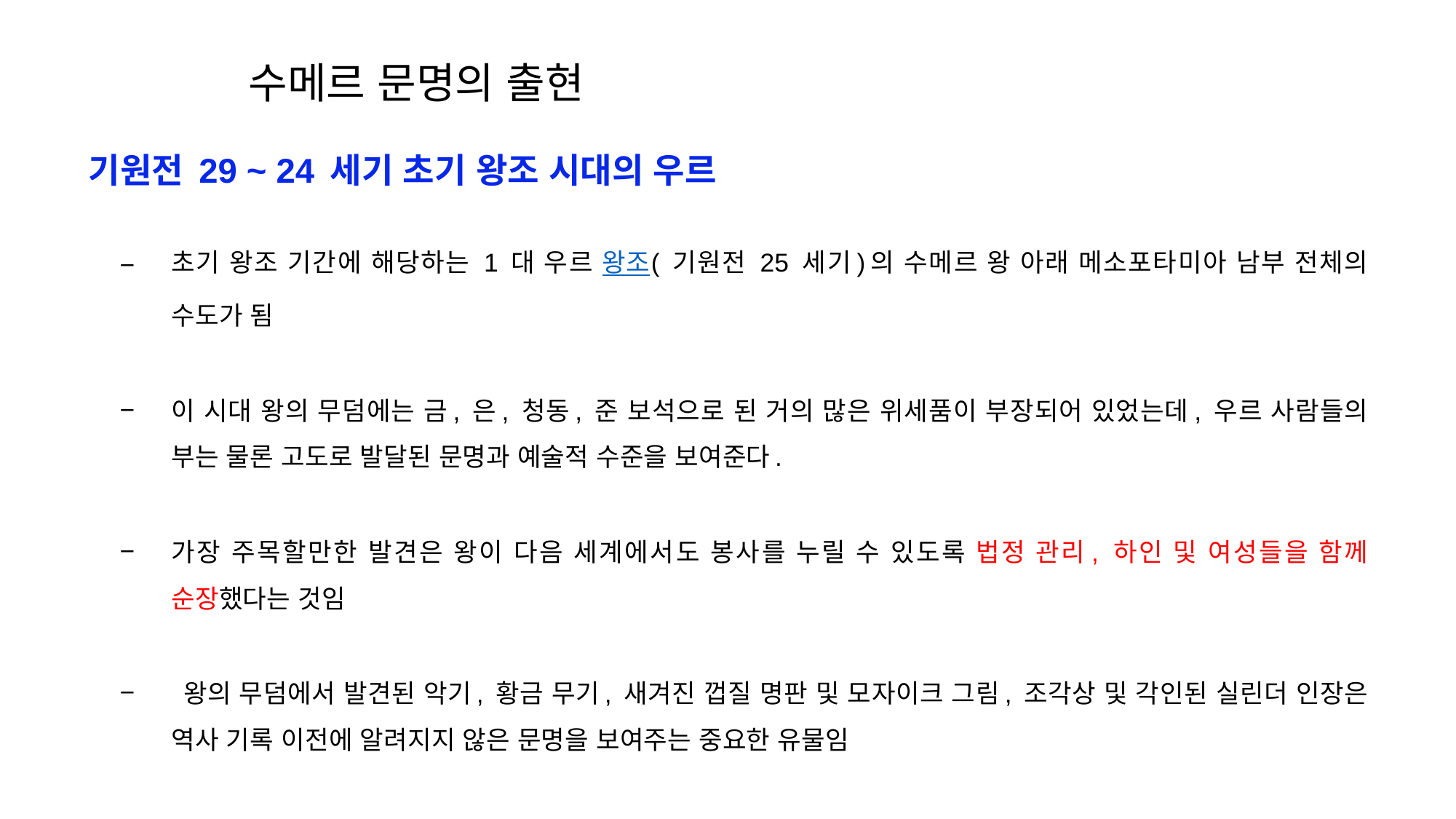

수메르 문명의 출현
기원전 29 ~ 24 세기 초기 왕조 시대의 우르

초기 왕조 기간에 해당하는 1 대 우르 왕조( 기원전 25 세기)의 수메르 왕 아래 메소포타미아 남부 전체의 수도가 됨

이 시대 왕의 무덤에는 금, 은, 청동, 준 보석으로 된 거의 많은 위세품이 부장되어 있었는데, 우르 사람들의 부는 물론 고도로 발달된 문명과 예술적 수준을 보여준다.

가장 주목할만한 발견은 왕이 다음 세계에서도 봉사를 누릴 수 있도록 법정 관리, 하인 및 여성들을 함께 순장했다는 것임

 왕의 무덤에서 발견된 악기, 황금 무기, 새겨진 껍질 명판 및 모자이크 그림, 조각상 및 각인된 실린더 인장은 역사 기록 이전에 알려지지 않은 문명을 보여주는 중요한 유물임